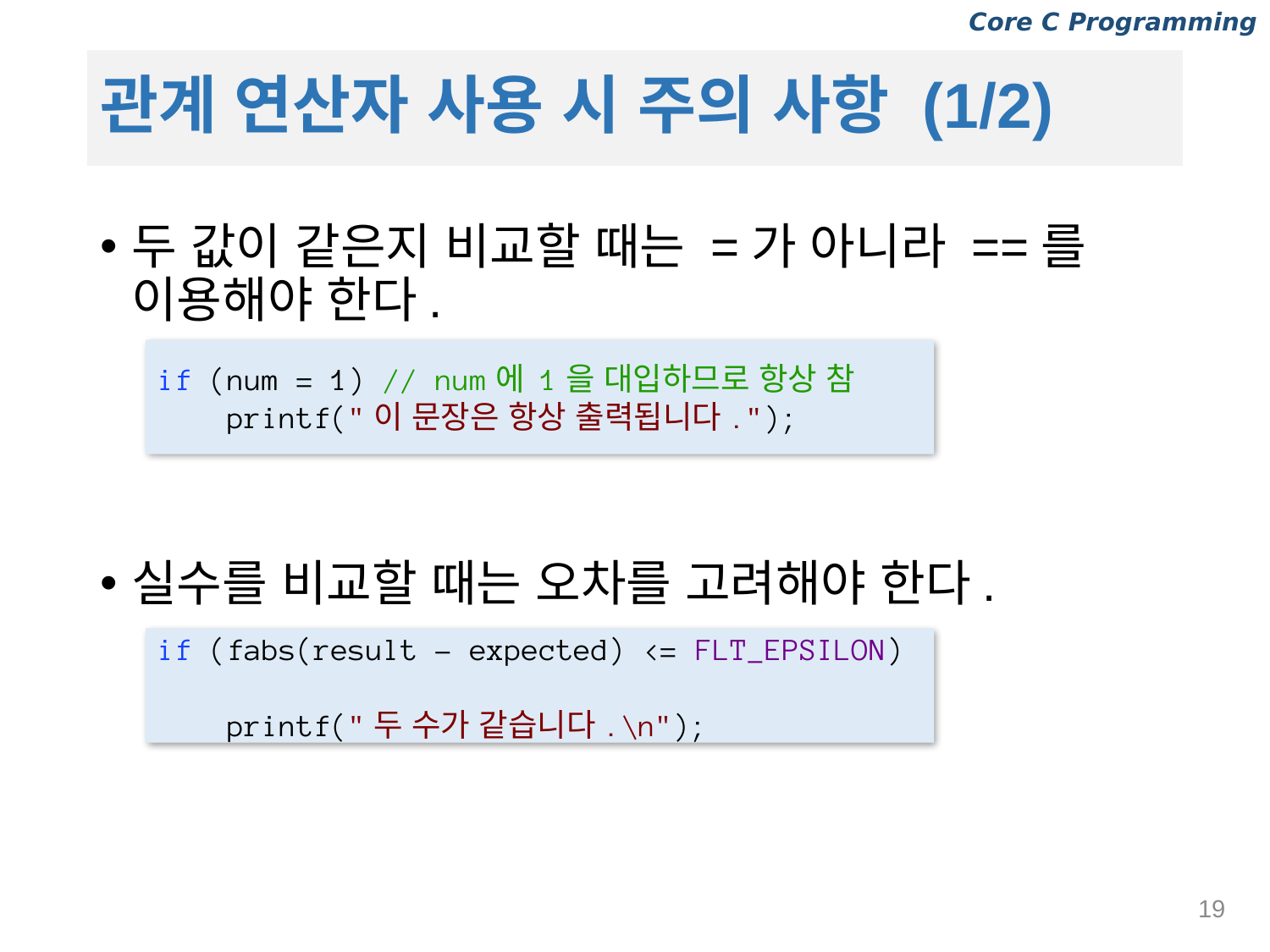

# 관계 연산자 사용 시 주의 사항 (1/2)
두 값이 같은지 비교할 때는 =가 아니라 ==를 이용해야 한다.

실수를 비교할 때는 오차를 고려해야 한다.

if (num = 1) // num에 1을 대입하므로 항상 참
    printf("이 문장은 항상 출력됩니다.");
if (fabs(result - expected) <= FLT_EPSILON)
    printf("두 수가 같습니다.\n");
19